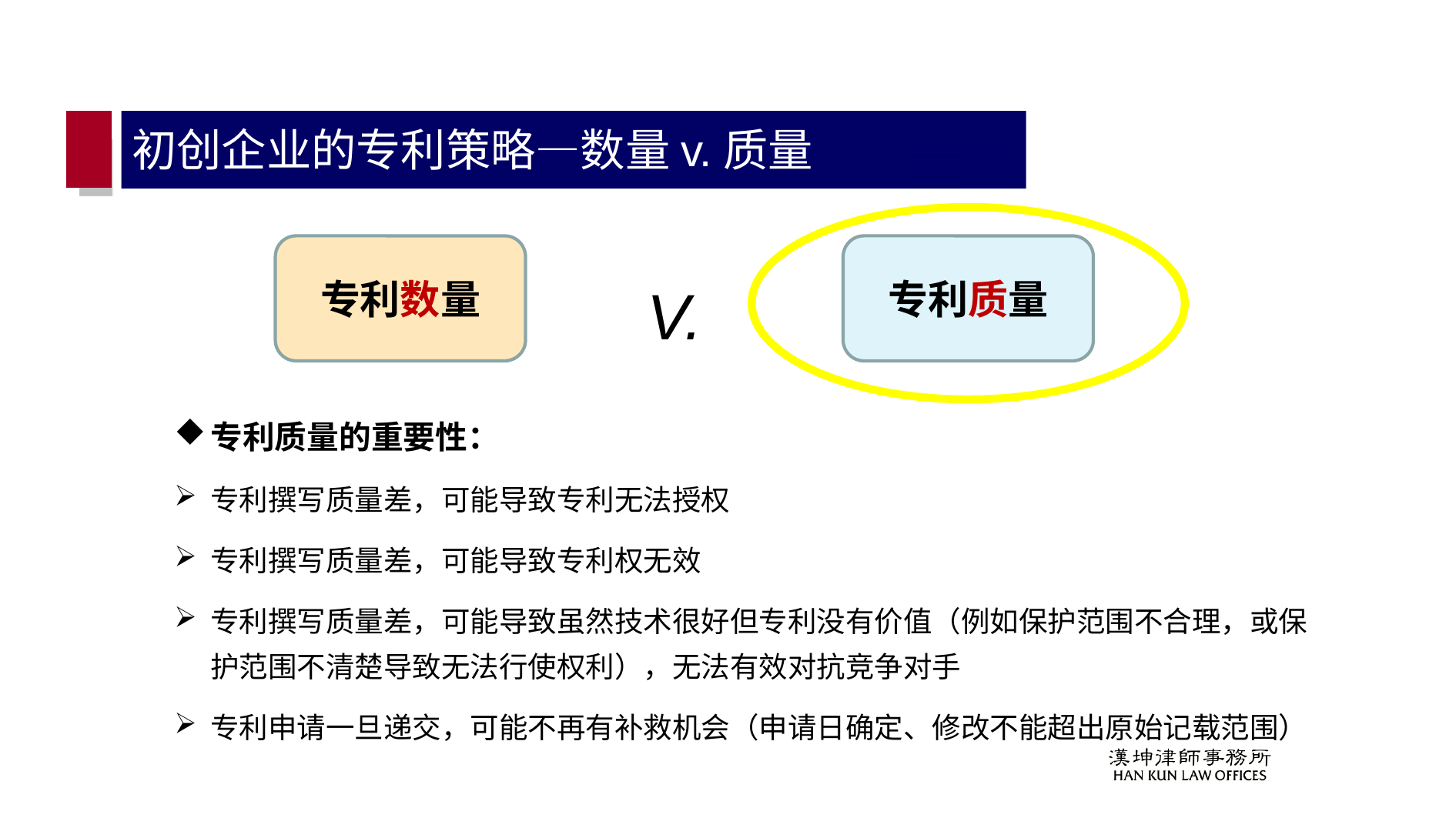

# 初创企业的专利策略—数量v.质量

专利数量
专利质量
V.
专利质量的重要性：
专利撰写质量差，可能导致专利无法授权
专利撰写质量差，可能导致专利权无效
专利撰写质量差，可能导致虽然技术很好但专利没有价值（例如保护范围不合理，或保护范围不清楚导致无法行使权利），无法有效对抗竞争对手
专利申请一旦递交，可能不再有补救机会（申请日确定、修改不能超出原始记载范围）